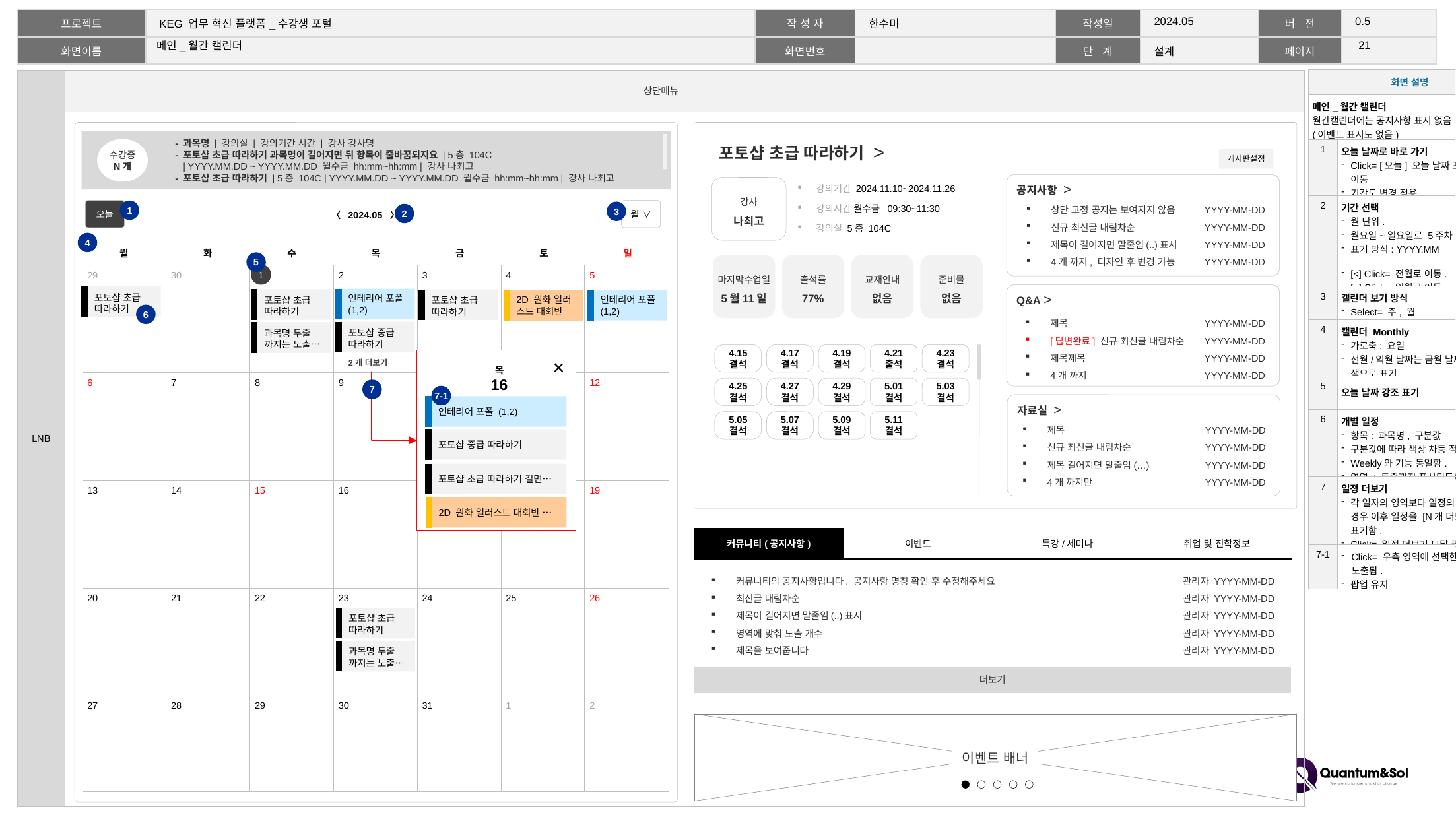

21

# 메인_월간 캘린더
| 화면 설명 |  |
| --- | --- |
| 메인\_월간 캘린더 월간캘린더에는 공지사항 표시 없음 (이벤트 표시도 없음) |  |
| 1 | 오늘 날짜로 바로 가기 Click= [오늘] 오늘 날짜 포함된 월로 이동 기간도 변경 적용 |
| 2 | 기간 선택 월 단위. 월요일~일요일로 5주차. 표기 방식: YYYY.MM [<] Click= 전월로 이동. [>] Click= 익월로 이동. |
| 3 | 캘린더 보기 방식 Select= 주, 월 |
| 4 | 캘린더 Monthly 가로축: 요일 전월/익월 날짜는 금월 날짜 보다 연한 색으로 표기. |
| 5 | 오늘 날짜 강조 표기 |
| 6 | 개별 일정 항목: 과목명, 구분값 구분값에 따라 색상 차등 적용. Weekly와 기능 동일함. 영역 : 두줄까지 표시되도록 |
| 7 | 일정 더보기 각 일자의 영역보다 일정의 개수가 많을 경우 이후 일정을 [N개 더보기]로 표기함. Click= 일정 더보기 모달 팝업. |
| 7-1 | Click= 우측 영역에 선택한 강의정보가 노출됨. 팝업 유지 |

- 과목명 | 강의실 | 강의기간 시간 | 강사 강사명
- 포토샵 초급 따라하기 과목명이 길어지면 뒤 항목이 줄바꿈되지요 | 5층 104C
   | YYYY.MM.DD ~ YYYY.MM.DD 월수금 hh:mm~hh:mm | 강사 나최고
- 포토샵 초급 따라하기 | 5층 104C | YYYY.MM.DD ~ YYYY.MM.DD 월수금 hh:mm~hh:mm | 강사 나최고
수강중
N개

포토샵 초급 따라하기 >
게시판설정
공지사항 >
상단 고정 공지는 보여지지 않음
신규 최신글 내림차순
제목이 길어지면 말줄임(..)표시
4개 까지, 디자인 후 변경 가능
YYYY-MM-DD
YYYY-MM-DD
YYYY-MM-DD
YYYY-MM-DD
강사
나최고
강의기간 2024.11.10~2024.11.26
강의시간 월수금  09:30~11:30
강의실 5층 104C
오늘
월 ∨
1
3
|  | 〈 2024.05 〉 |  |
| --- | --- | --- |
2
4
| 월 | 화 | 수 | 목 | 금 | 토 | 일 |
| --- | --- | --- | --- | --- | --- | --- |
5
마지막수업일
5월11일
출석률
77%
교재안내
없음
준비물
없음
1
| 29 |  | 30 |  | 1 |  | 2 |  | 3 |  | 4 |  | 5 |  |
| --- | --- | --- | --- | --- | --- | --- | --- | --- | --- | --- | --- | --- | --- |
|  |  |  |  |  |  |  |  |  |  |  |  |  |  |
| 6 |  | 7 |  | 8 |  | 9 |  | 10 |  | 11 |  | 12 |  |
|  |  |  |  |  |  |  |  |  |  |  |  |  |  |
| 13 |  | 14 |  | 15 |  | 16 |  | 17 |  | 18 |  | 19 |  |
|  |  |  |  |  |  |  |  |  |  |  |  |  |  |
| 20 |  | 21 |  | 22 |  | 23 |  | 24 |  | 25 |  | 26 |  |
|  |  |  |  |  |  |  |  |  |  |  |  |  |  |
| 27 |  | 28 |  | 29 |  | 30 |  | 31 |  | 1 |  | 2 |  |
|  |  |  |  |  |  |  |  |  |  |  |  |  |  |
Q&A >
제목
[답변완료] 신규 최신글 내림차순
제목제목
4개 까지
YYYY-MM-DD
YYYY-MM-DD
YYYY-MM-DD
YYYY-MM-DD
포토샵 초급 따라하기
인테리어 포폴 (1,2)
포토샵 초급 따라하기
포토샵 초급 따라하기
인테리어 포폴 (1,2)
2D 원화 일러 스트 대회반
6
포토샵 중급 따라하기
과목명 두줄 까지는 노출…
4.15
결석
4.17
결석
4.19
결석
4.21
출석
4.23
결석

2개 더보기
| 목 16 |
| --- |
4.25
결석
4.27
결석
4.29
결석
5.01
결석
5.03
결석
7
7-1
자료실 >
제목
신규 최신글 내림차순
제목 길어지면 말줄임(…)
4개 까지만
YYYY-MM-DD
YYYY-MM-DD
YYYY-MM-DD
YYYY-MM-DD
인테리어 포폴 (1,2)
5.05
결석
5.07
결석
5.09
결석
5.11
결석
포토샵 중급 따라하기
포토샵 초급 따라하기 길면…
2D 원화 일러스트 대회반 …
| 커뮤니티(공지사항) | 이벤트 | 특강/세미나 | 취업 및 진학정보 |
| --- | --- | --- | --- |
커뮤니티의 공지사항입니다. 공지사항 명칭 확인 후 수정해주세요
최신글 내림차순
제목이 길어지면 말줄임(..)표시
영역에 맞춰 노출 개수
제목을 보여줍니다
관리자 YYYY-MM-DD
관리자 YYYY-MM-DD
관리자 YYYY-MM-DD
관리자 YYYY-MM-DD
관리자 YYYY-MM-DD
포토샵 초급 따라하기
과목명 두줄 까지는 노출…
더보기

이벤트 배너